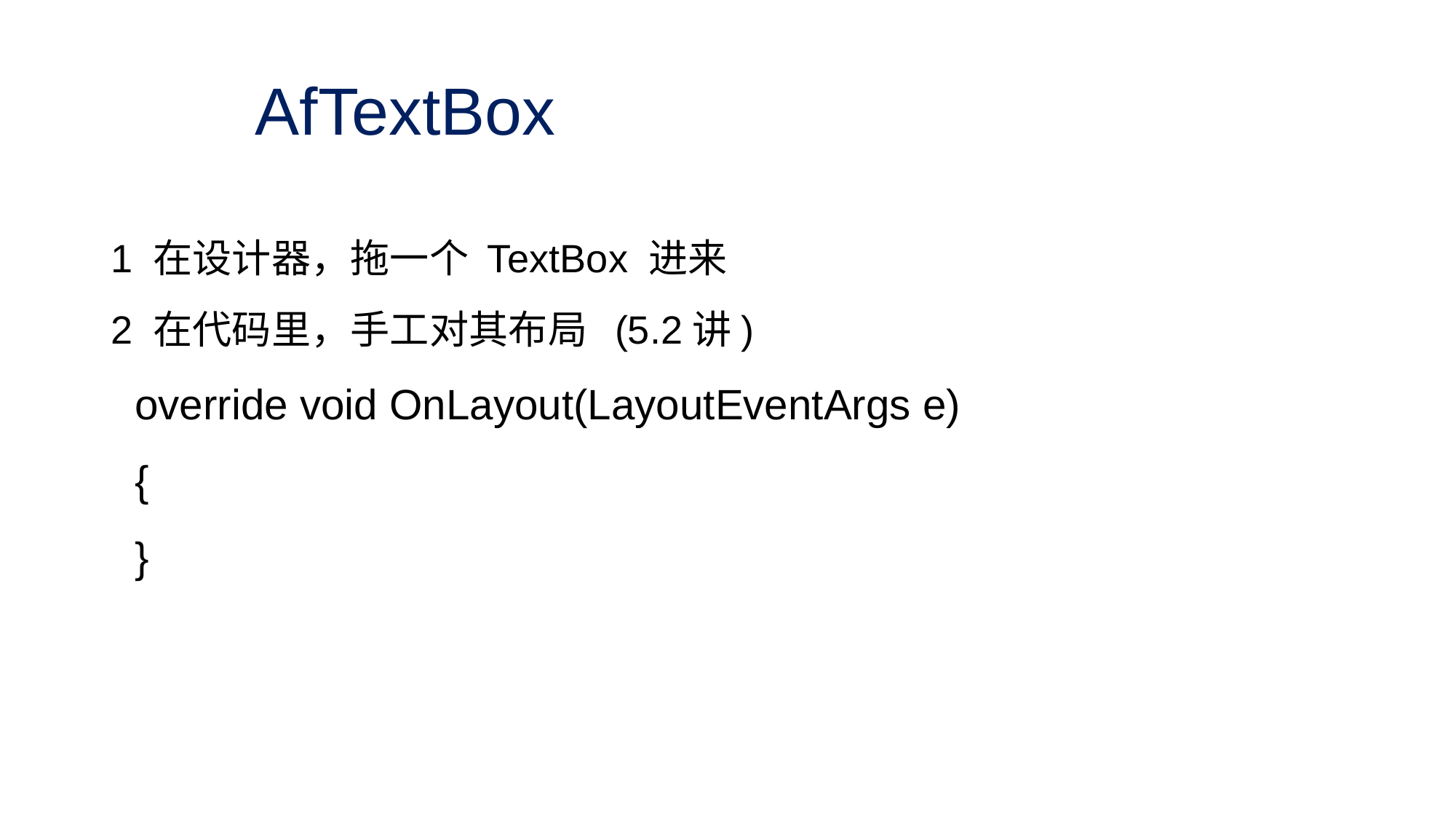

# AfTextBox
1 在设计器，拖一个 TextBox 进来
2 在代码里，手工对其布局  (5.2讲)
  override void OnLayout(LayoutEventArgs e)
  {
  }